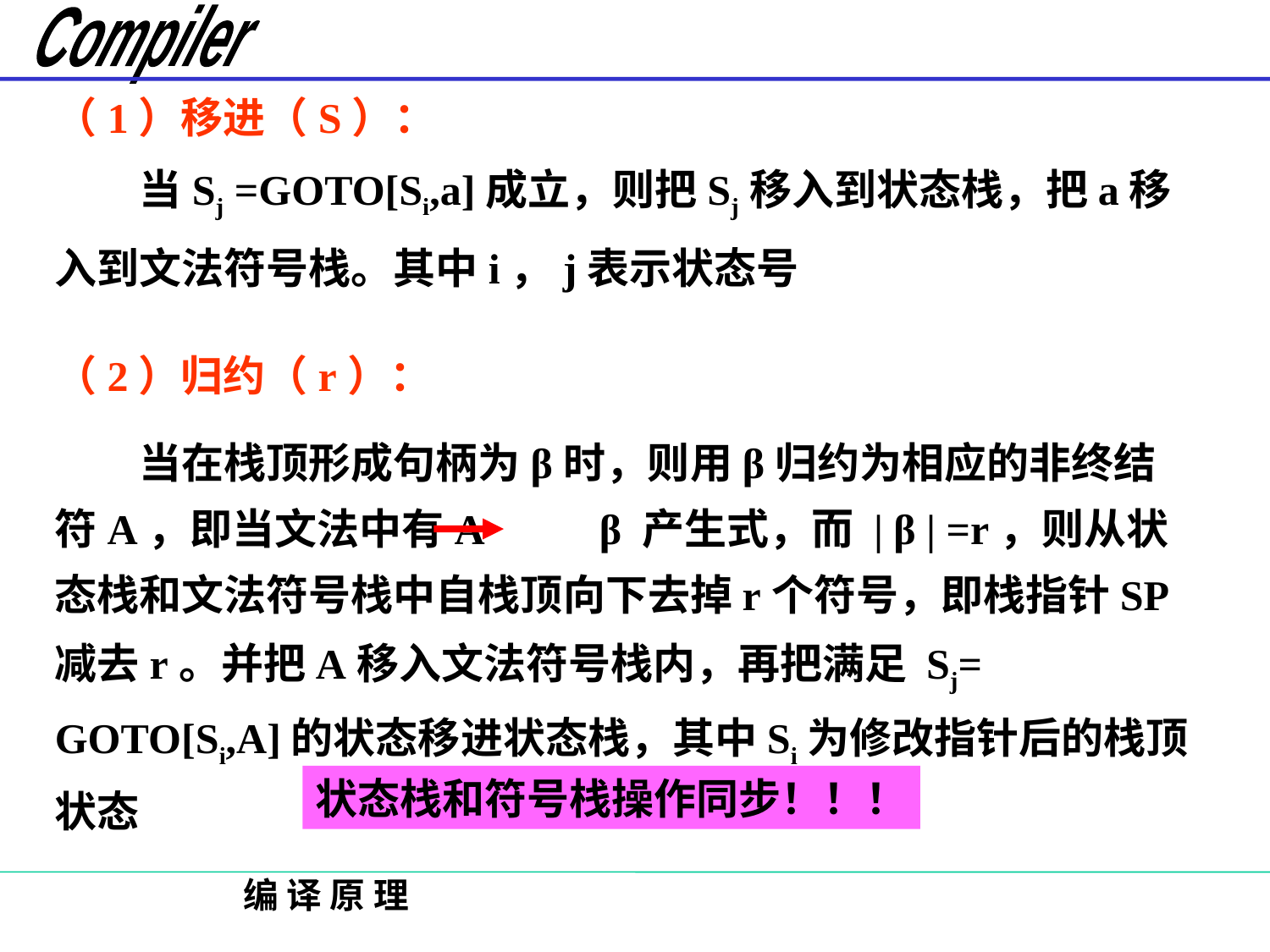

（1）移进（S）：
　　当Sj =GOTO[Si,a]成立，则把Sj移入到状态栈，把a移
入到文法符号栈。其中i，j表示状态号
（2）归约（r）：
　　当在栈顶形成句柄为β时，则用β归约为相应的非终结符A，即当文法中有A　　 β 产生式，而 | β | =r，则从状态栈和文法符号栈中自栈顶向下去掉r个符号，即栈指针SP减去r。并把A移入文法符号栈内，再把满足 Sj= GOTO[Si,A]的状态移进状态栈，其中Si为修改指针后的栈顶状态

状态栈和符号栈操作同步！！！